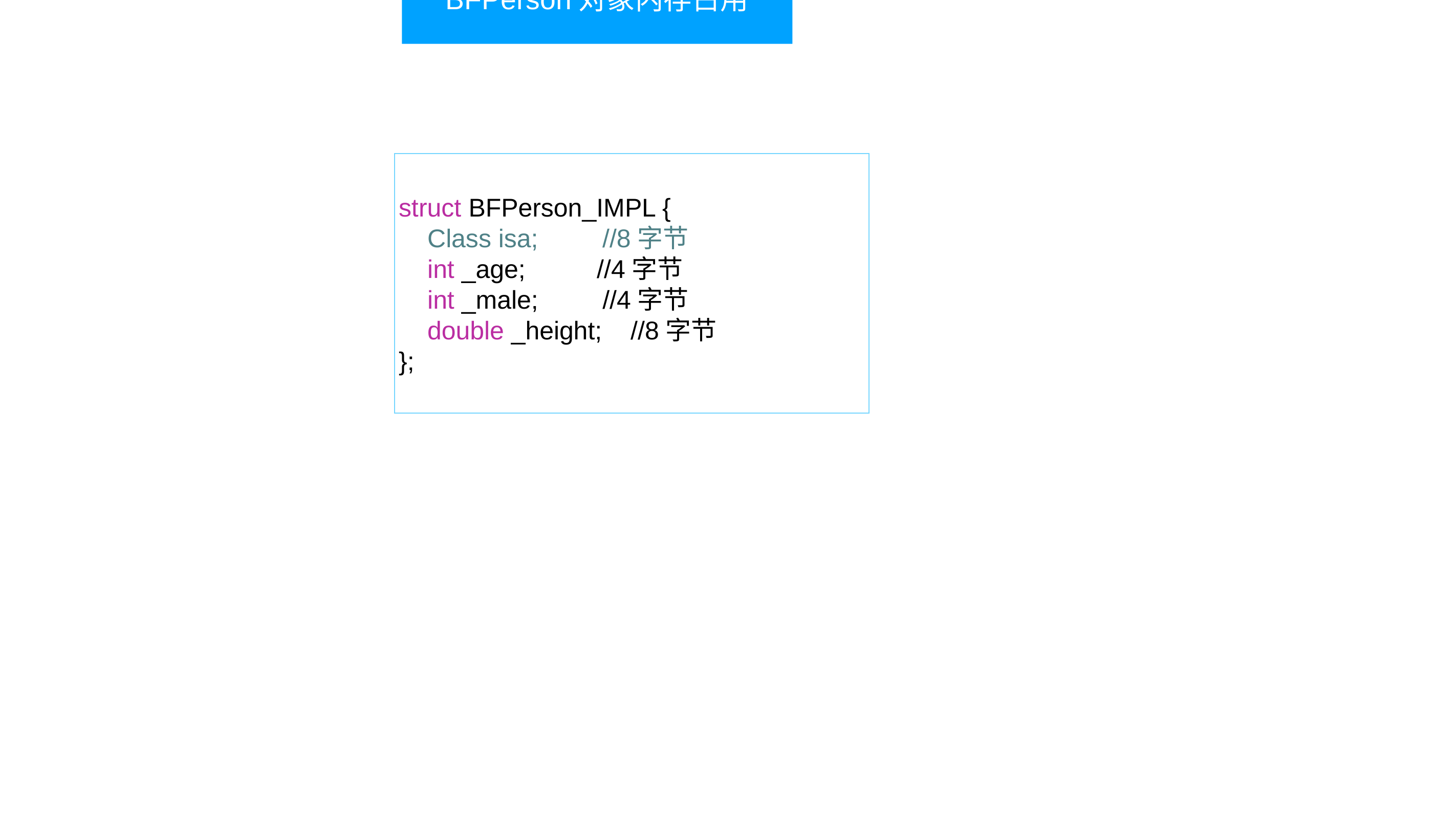

BFPerson对象内存占用
struct BFPerson_IMPL {
    Class isa;         //8字节
    int _age;          //4字节
    int _male;         //4字节
    double _height;    //8字节
};